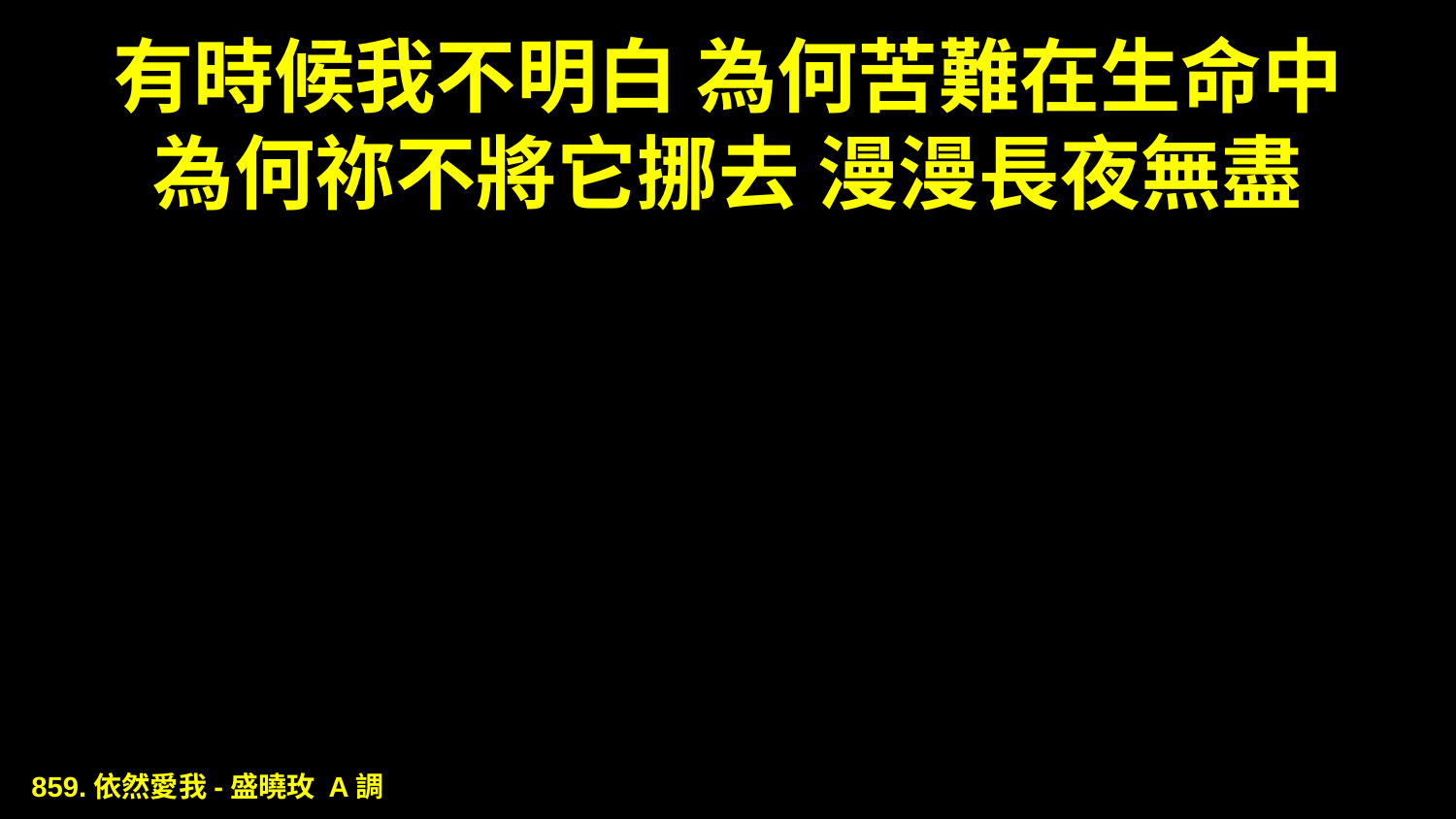

# 有時候我不明白 為何苦難在生命中 為何祢不將它挪去 漫漫長夜無盡
859.依然愛我-盛曉玫 A調